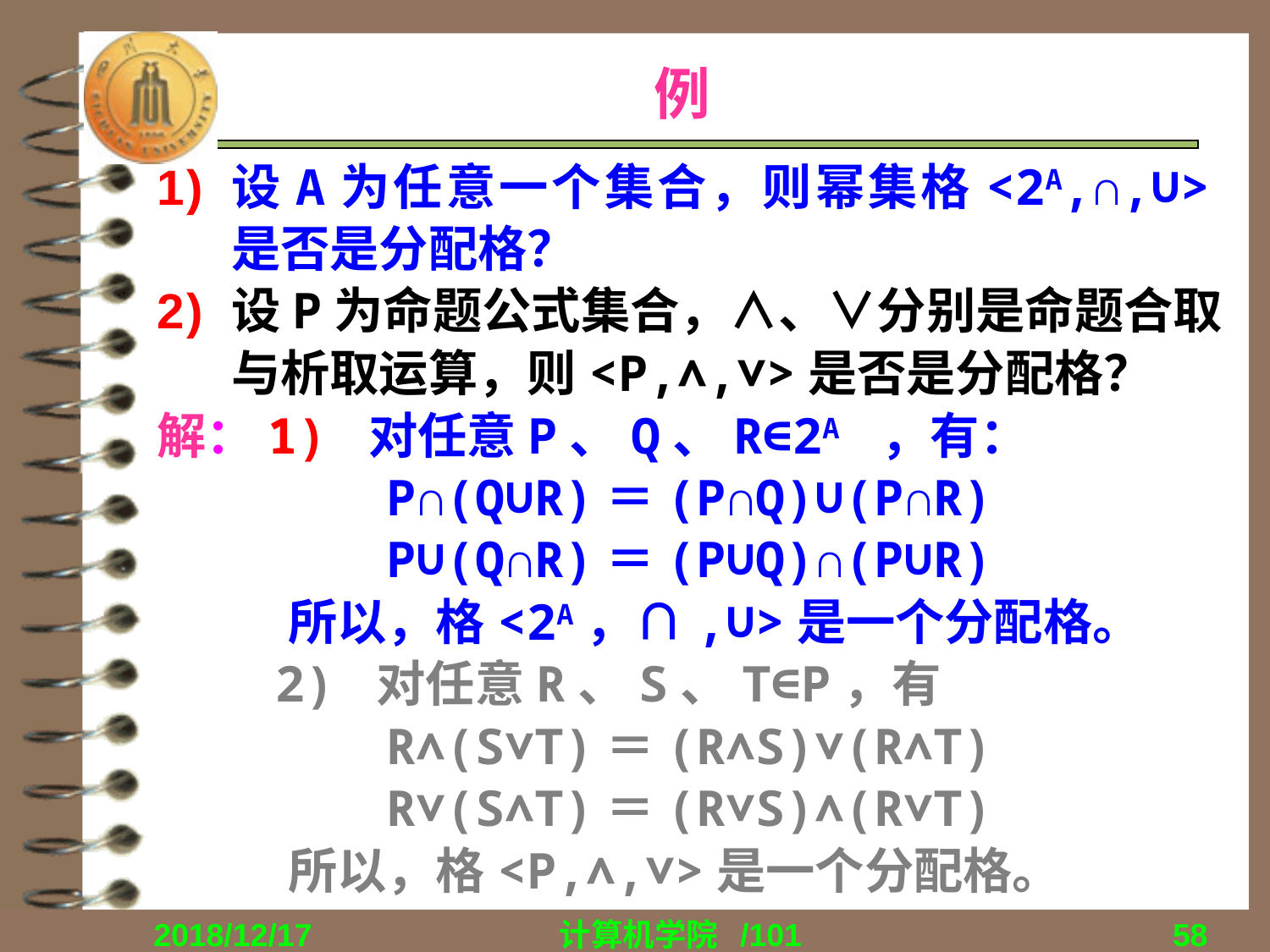

# 例
设A为任意一个集合，则幂集格<2A,∩,∪>是否是分配格？
设P为命题公式集合，∧、∨分别是命题合取与析取运算，则<P,∧,∨>是否是分配格？
解：1) 对任意P、Q、R∈2A ，有：
P∩(Q∪R)＝(P∩Q)∪(P∩R)
P∪(Q∩R)＝(P∪Q)∩(P∪R)
	    所以，格<2A，∩,∪>是一个分配格。
    2) 对任意R、S、T∈P，有
R∧(S∨T)＝(R∧S)∨(R∧T)
R∨(S∧T)＝(R∨S)∧(R∨T)
	    所以，格<P,∧,∨>是一个分配格。
2018/12/17
计算机学院  /101
58